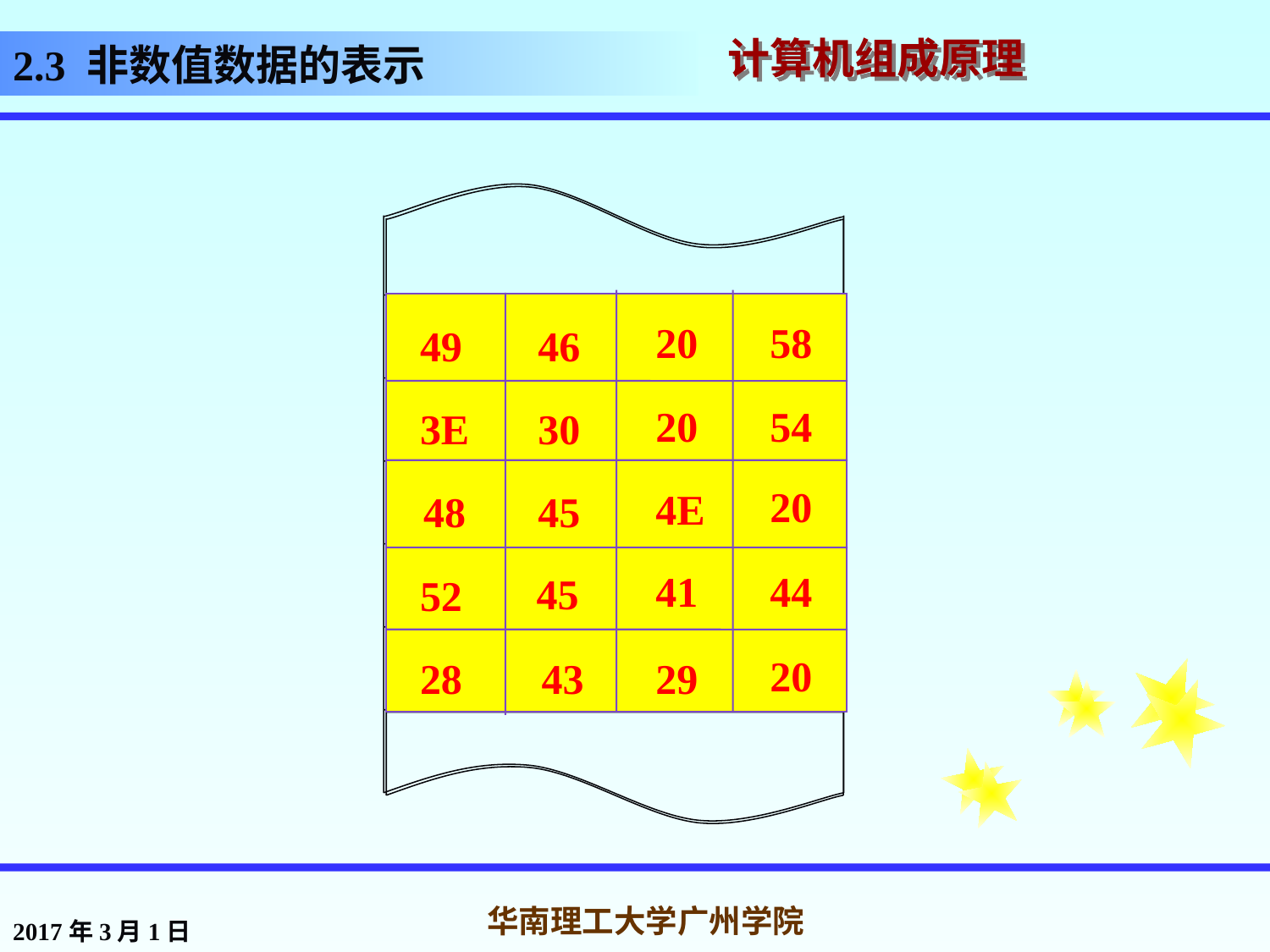

# 2.3 非数值数据的表示

I
F
X

>
T
0

E
N
H

R
E
A

(
)
C

D

20
58
49
46

20
54
3E
30

20
4E
48
45

41
44
45
52

20
28
43
29

2017年3月1日
华南理工大学广州学院